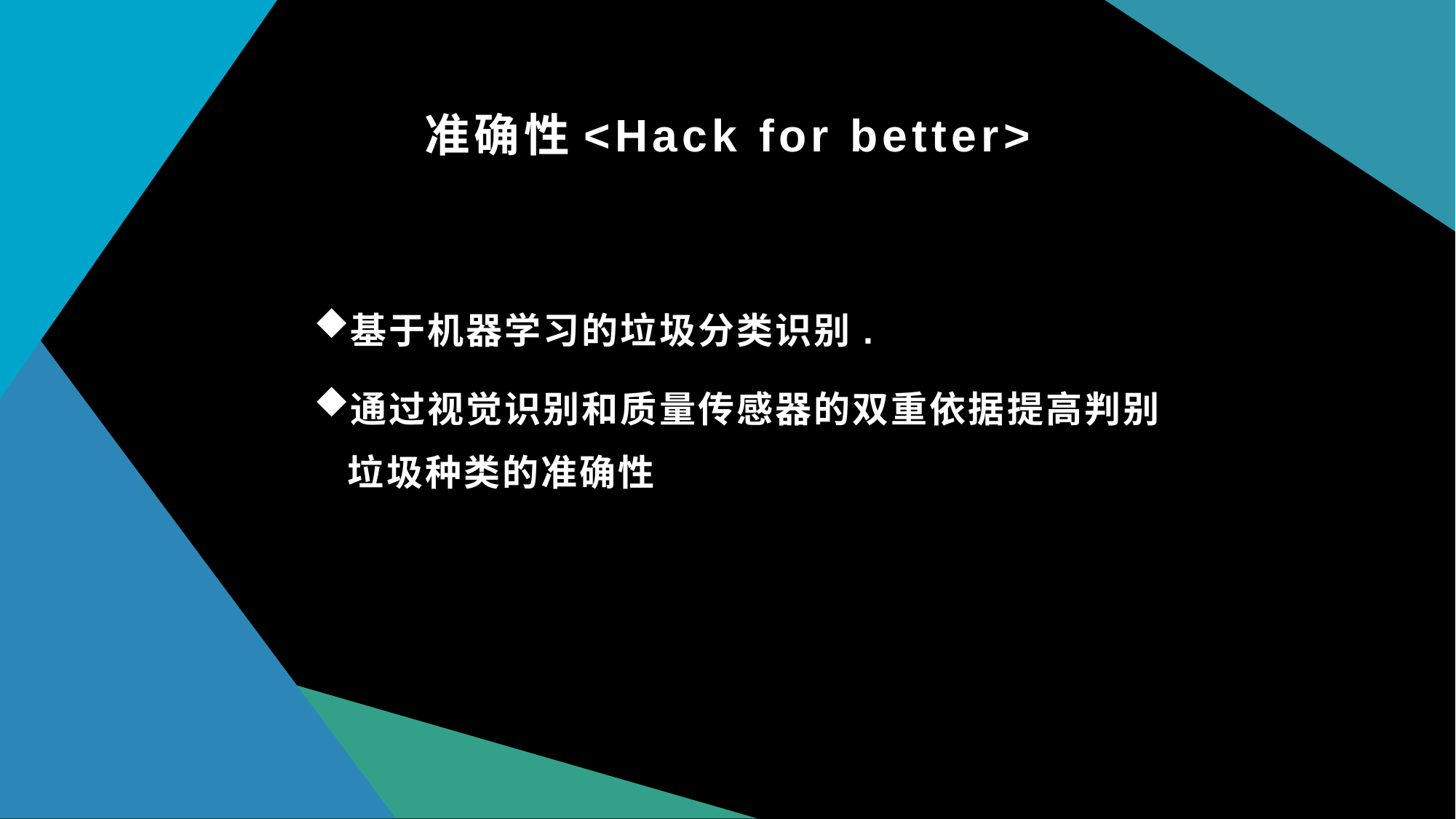

准确性<Hack for better>
基于机器学习的垃圾分类识别.
通过视觉识别和质量传感器的双重依据提高判别垃圾种类的准确性